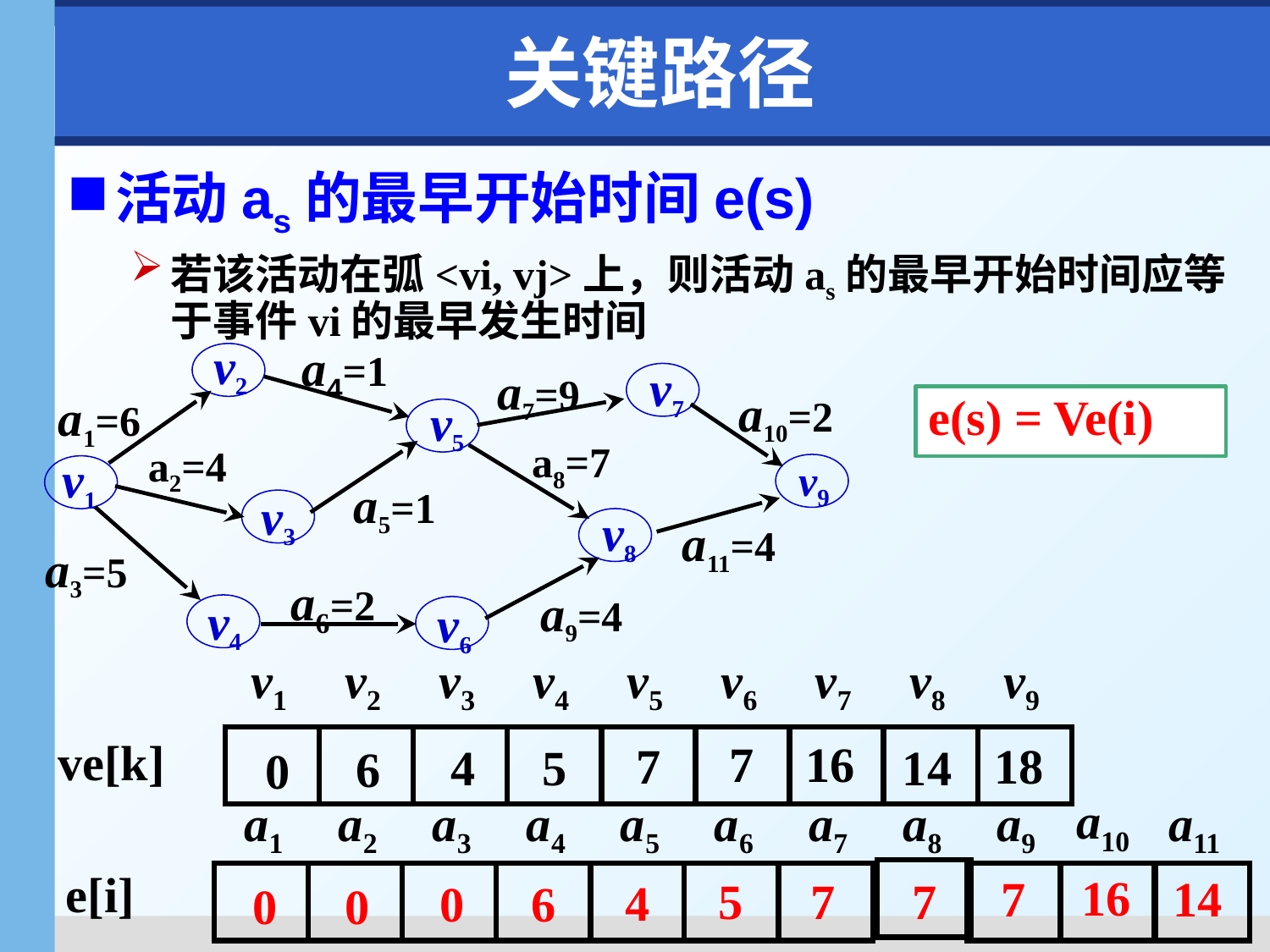

# 关键路径
活动as的最早开始时间e(s)
若该活动在弧<vi, vj>上，则活动as的最早开始时间应等于事件vi的最早发生时间
v2

a4=1
v7
a7=9

a10=2
a1=6
v5

a8=7
a2=4

v9
a5=1

v8

a11=4
a3=5

a6=2
a9=4
v4
v6

v1

v3

e(s) = Ve(i)
v1
v2
v3
v4
v5
v6
v7
v8
v9
ve[k]

7
16
7
18
4
5
14
6
0
a10
a1
a2
a3
a4
a5
a6
a7
a8
a9
a11
e[i]

16
7
14

5

7

7
4
0
6
0
0